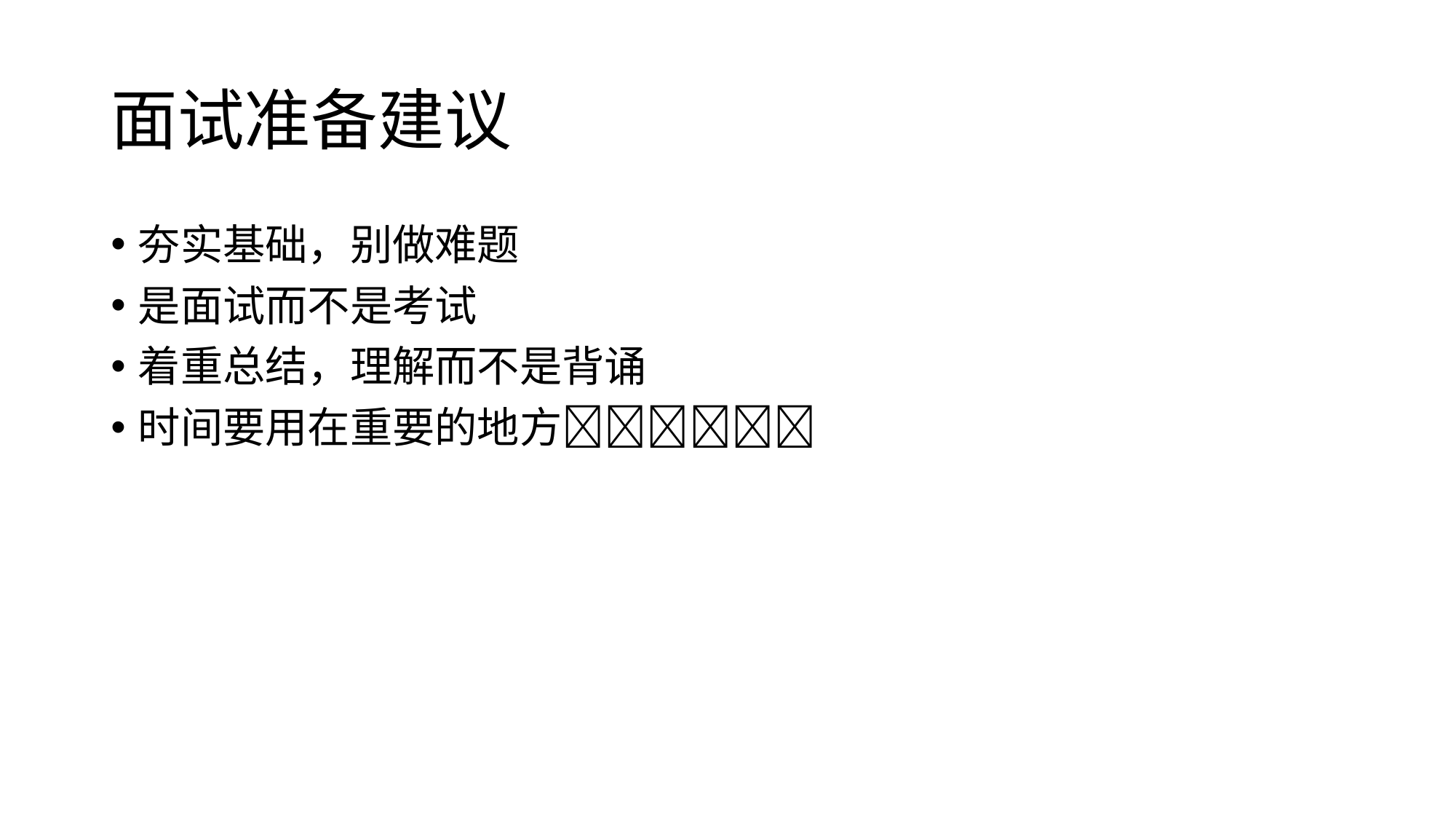

# 面试准备建议
夯实基础，别做难题
是面试而不是考试
着重总结，理解而不是背诵
时间要用在重要的地方􃁛􂏝􁅾􀸢􀸥􀭖